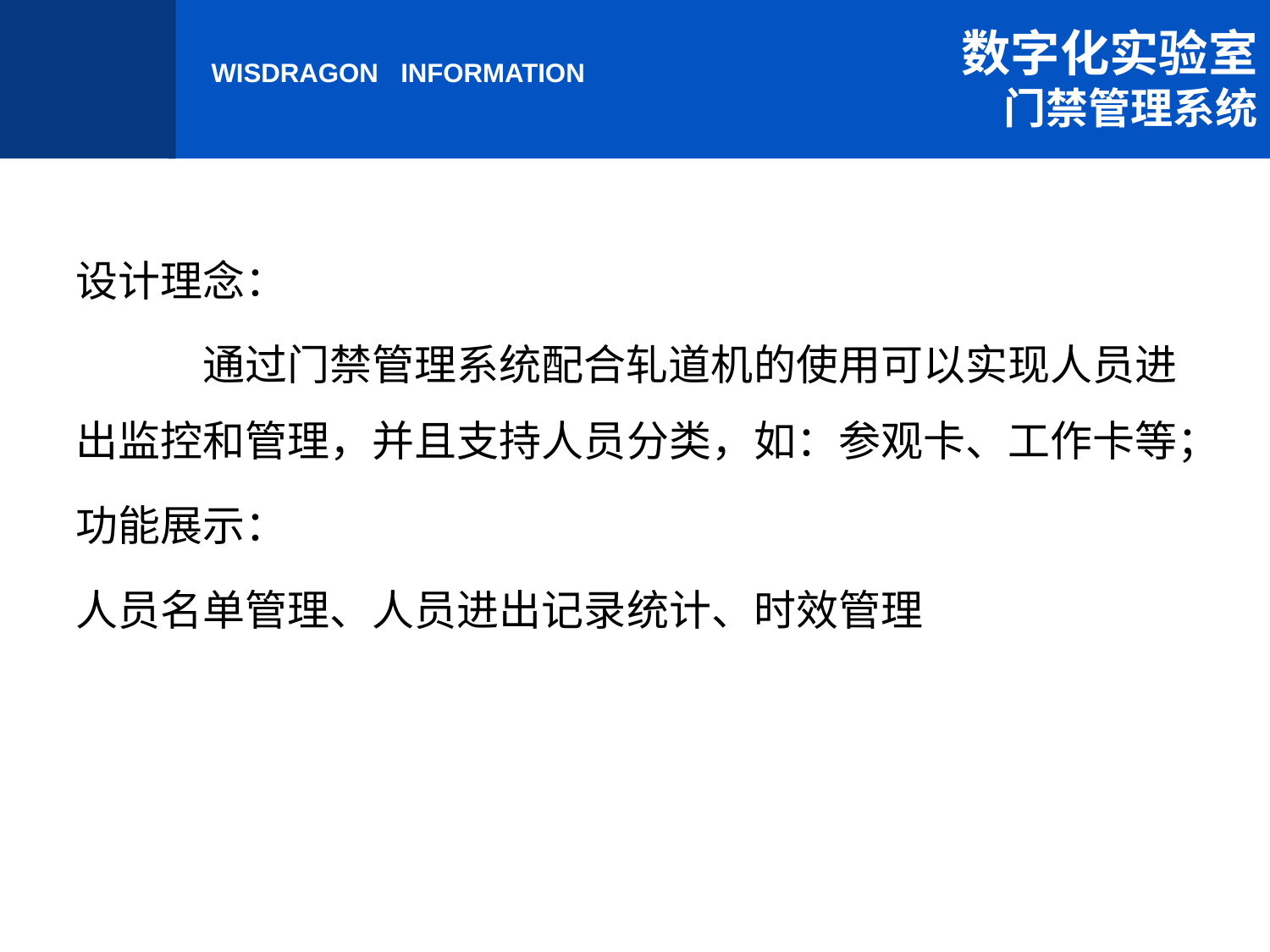

数字化实验室
门禁管理系统
设计理念：
	通过门禁管理系统配合轧道机的使用可以实现人员进出监控和管理，并且支持人员分类，如：参观卡、工作卡等；
功能展示：
人员名单管理、人员进出记录统计、时效管理